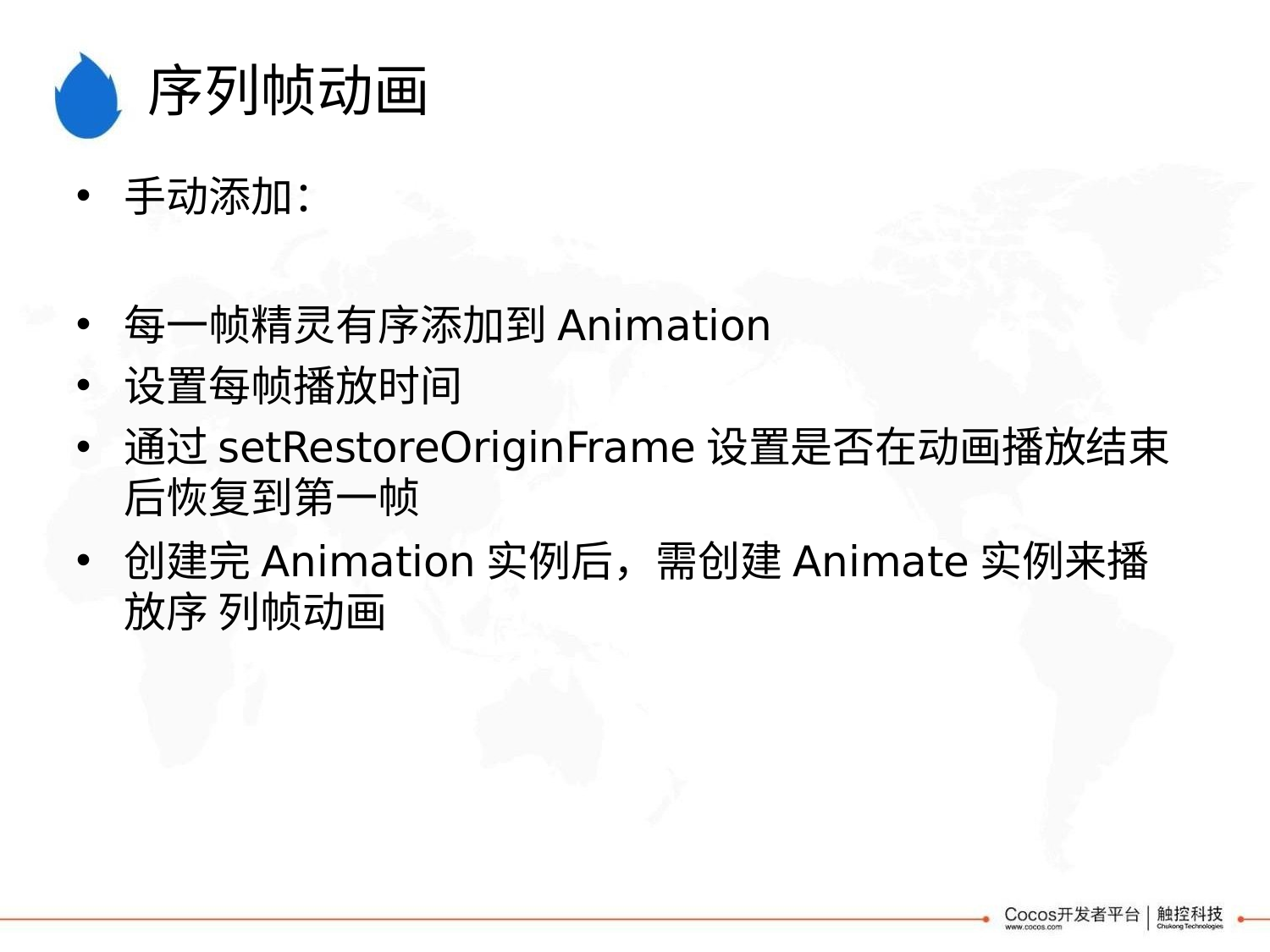

# 序列帧动画
手动添加：

每一帧精灵有序添加到Animation
设置每帧播放时间
通过setRestoreOriginFrame设置是否在动画播放结束
后恢复到第一帧
创建完Animation实例后，需创建Animate实例来播放序 列帧动画